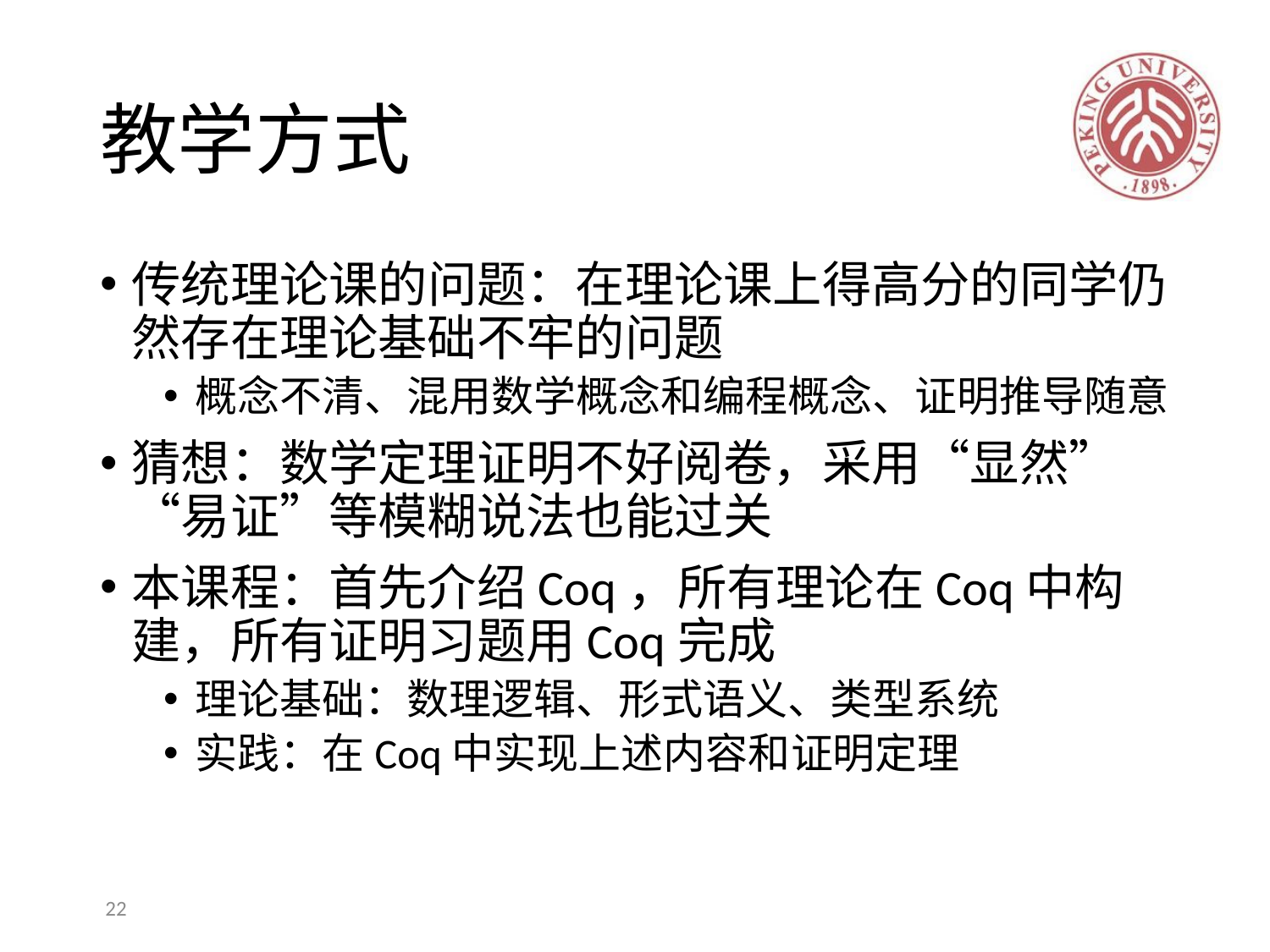

# 教学方式
传统理论课的问题：在理论课上得高分的同学仍然存在理论基础不牢的问题
概念不清、混用数学概念和编程概念、证明推导随意
猜想：数学定理证明不好阅卷，采用“显然”“易证”等模糊说法也能过关
本课程：首先介绍Coq，所有理论在Coq中构建，所有证明习题用Coq完成
理论基础：数理逻辑、形式语义、类型系统
实践：在Coq中实现上述内容和证明定理
22